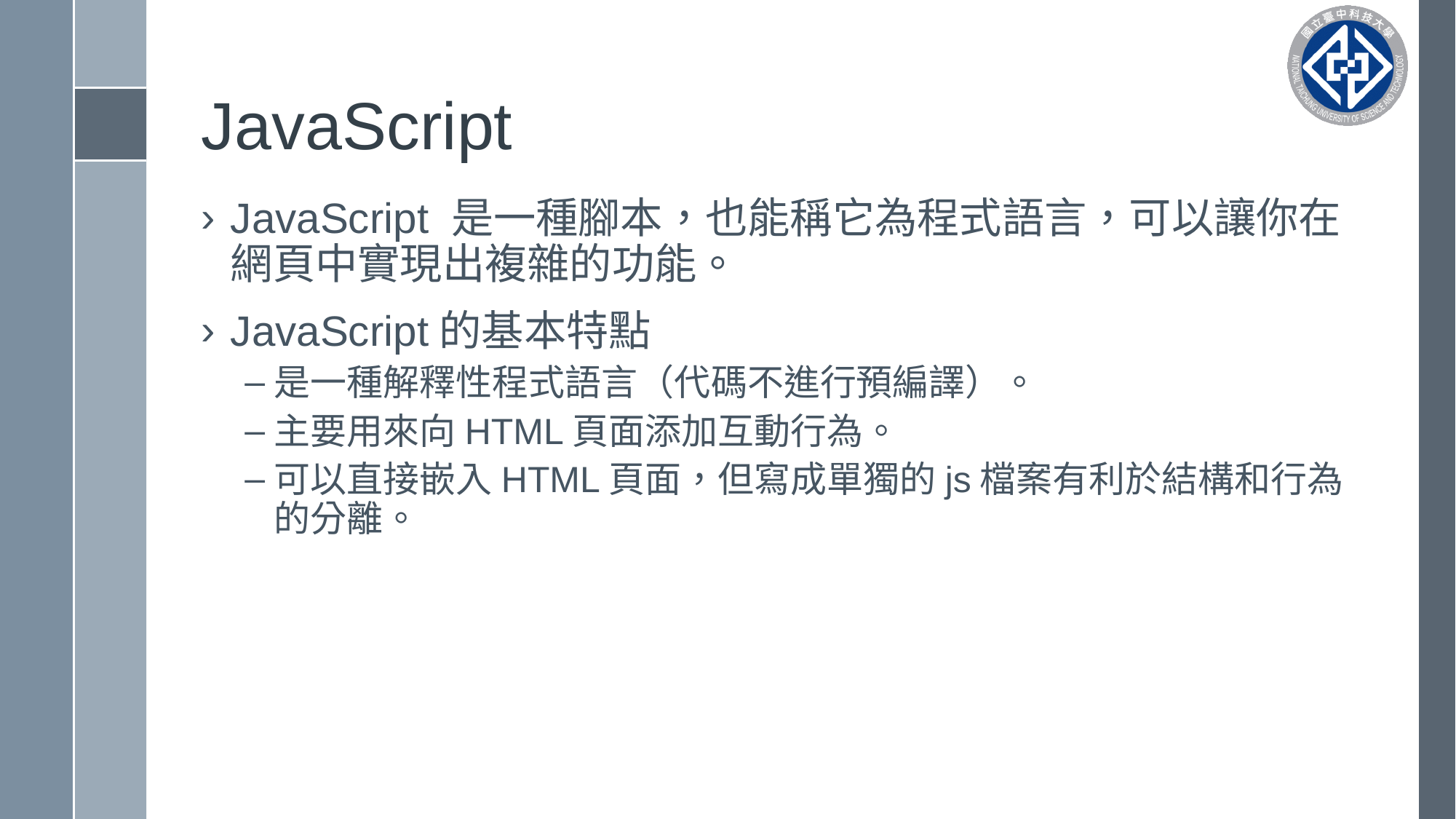

# JavaScript
JavaScript 是一種腳本，也能稱它為程式語言，可以讓你在網頁中實現出複雜的功能。
JavaScript的基本特點
是一種解釋性程式語言（代碼不進行預編譯）。
主要用來向HTML頁面添加互動行為。
可以直接嵌入HTML頁面，但寫成單獨的js檔案有利於結構和行為的分離。